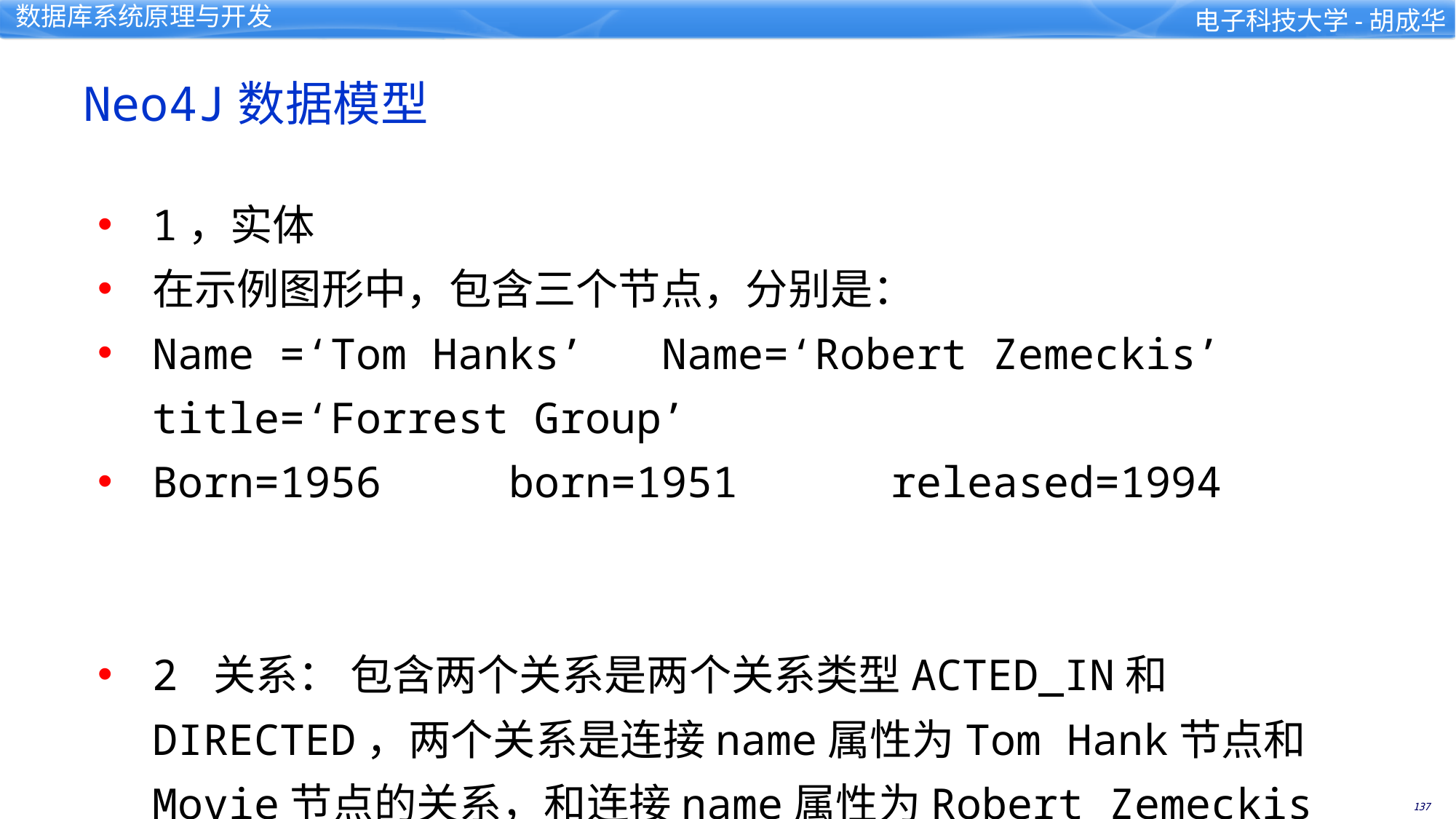

Neo4J数据模型
1，实体
在示例图形中，包含三个节点，分别是：
Name =‘Tom Hanks’   Name=‘Robert Zemeckis’   title=‘Forrest Group’
Born=1956     born=1951      released=1994

2 关系： 包含两个关系是两个关系类型ACTED_IN和DIRECTED，两个关系是连接name属性为Tom Hank节点和Movie节点的关系，和连接name属性为Robert Zemeckis的节点和Movie节点的关系。